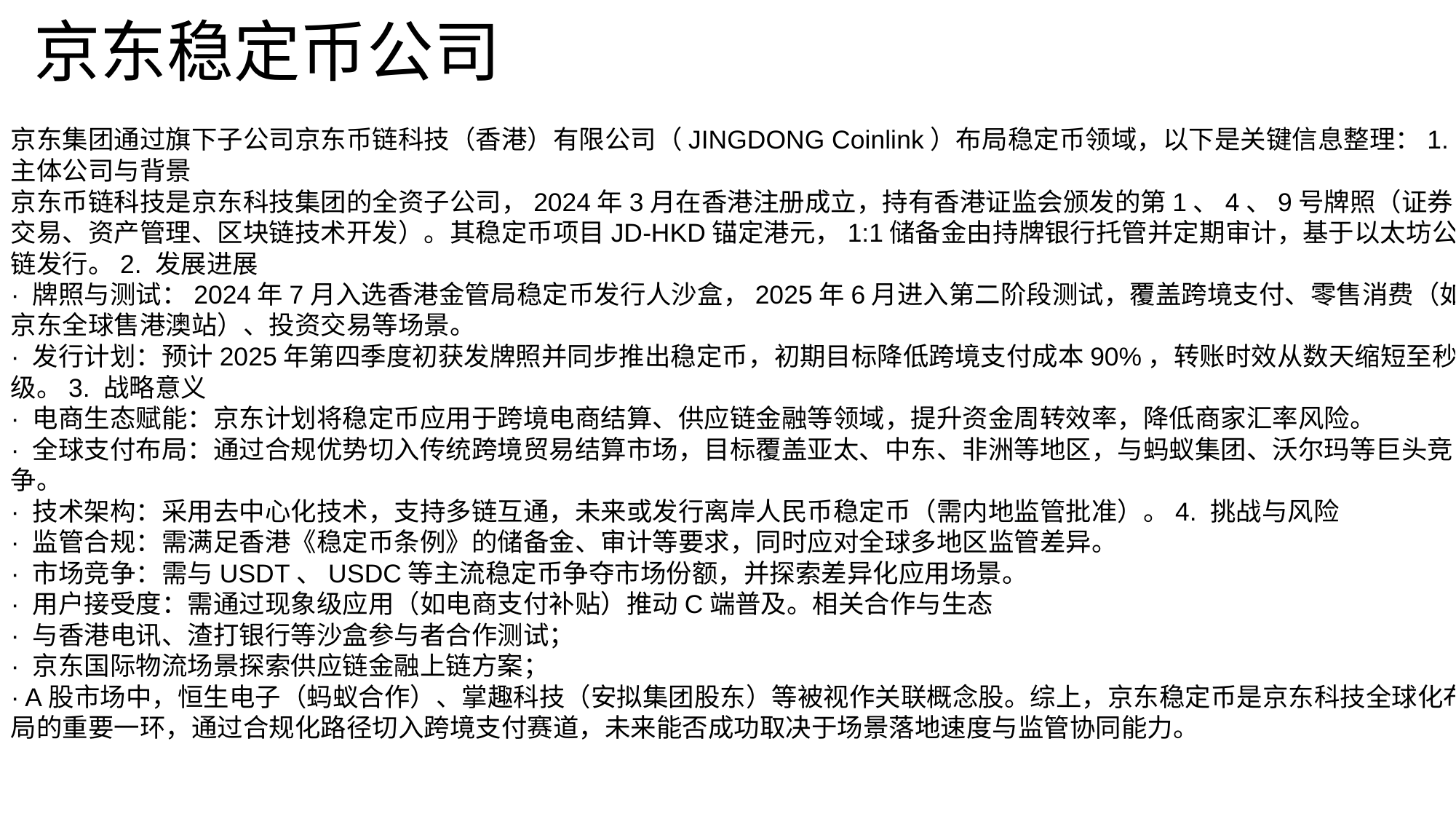

# 京东稳定币公司
京东集团通过旗下子公司京东币链科技（香港）有限公司（JINGDONG Coinlink）布局稳定币领域，以下是关键信息整理：1. 主体公司与背景
京东币链科技是京东科技集团的全资子公司，2024年3月在香港注册成立，持有香港证监会颁发的第1、4、9号牌照（证券交易、资产管理、区块链技术开发）。其稳定币项目JD-HKD锚定港元，1:1储备金由持牌银行托管并定期审计，基于以太坊公链发行。2. 发展进展
· 牌照与测试：2024年7月入选香港金管局稳定币发行人沙盒，2025年6月进入第二阶段测试，覆盖跨境支付、零售消费（如京东全球售港澳站）、投资交易等场景。
· 发行计划：预计2025年第四季度初获发牌照并同步推出稳定币，初期目标降低跨境支付成本90%，转账时效从数天缩短至秒级。3. 战略意义
· 电商生态赋能：京东计划将稳定币应用于跨境电商结算、供应链金融等领域，提升资金周转效率，降低商家汇率风险。
· 全球支付布局：通过合规优势切入传统跨境贸易结算市场，目标覆盖亚太、中东、非洲等地区，与蚂蚁集团、沃尔玛等巨头竞争。
· 技术架构：采用去中心化技术，支持多链互通，未来或发行离岸人民币稳定币（需内地监管批准）。4. 挑战与风险
· 监管合规：需满足香港《稳定币条例》的储备金、审计等要求，同时应对全球多地区监管差异。
· 市场竞争：需与USDT、USDC等主流稳定币争夺市场份额，并探索差异化应用场景。
· 用户接受度：需通过现象级应用（如电商支付补贴）推动C端普及。相关合作与生态
· 与香港电讯、渣打银行等沙盒参与者合作测试；
· 京东国际物流场景探索供应链金融上链方案；
· A股市场中，恒生电子（蚂蚁合作）、掌趣科技（安拟集团股东）等被视作关联概念股。综上，京东稳定币是京东科技全球化布局的重要一环，通过合规化路径切入跨境支付赛道，未来能否成功取决于场景落地速度与监管协同能力。